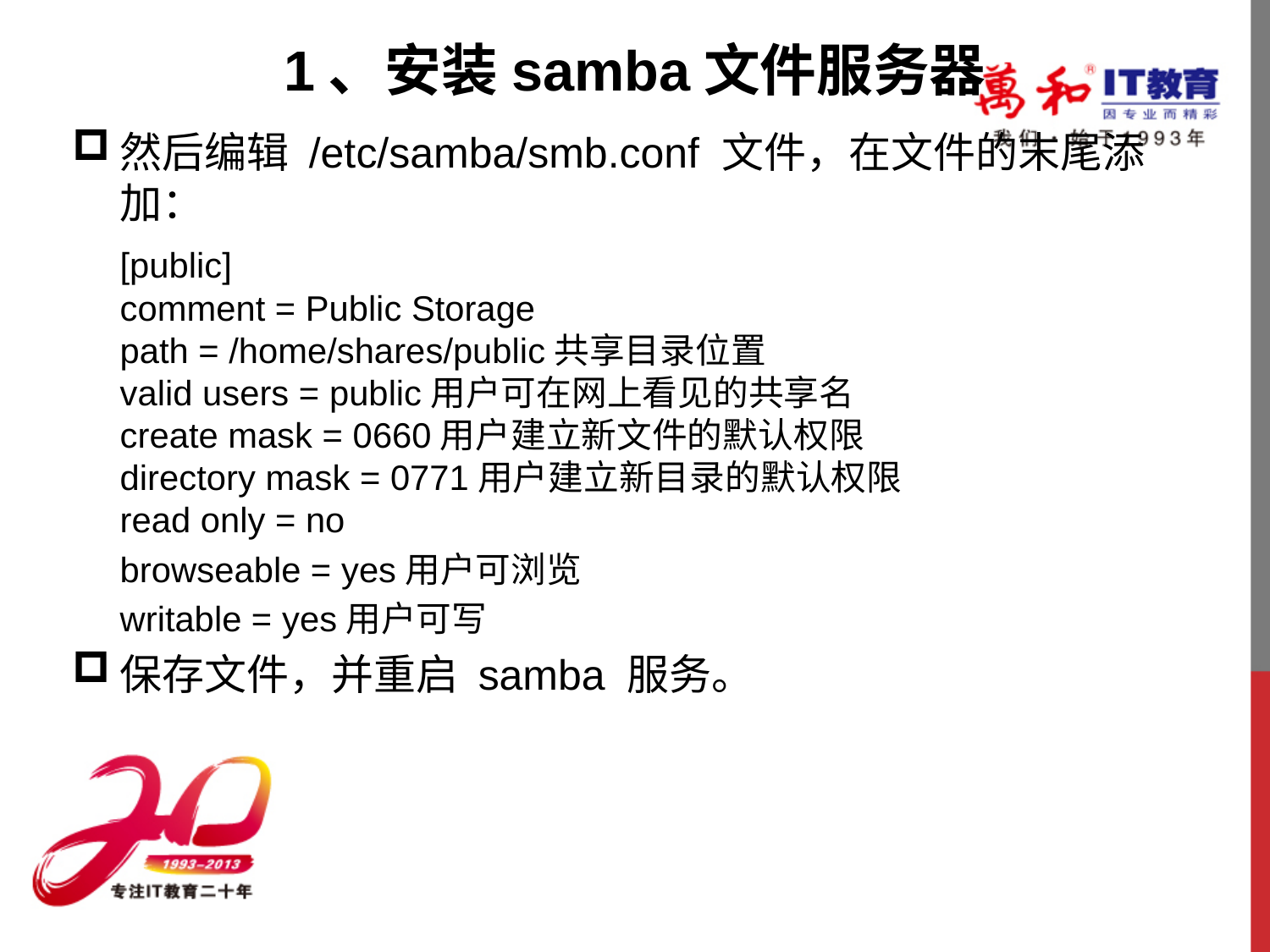

# 1、安装samba文件服务器
然后编辑 /etc/samba/smb.conf 文件，在文件的末尾添加：
	[public]
comment = Public Storage
path = /home/shares/public共享目录位置
valid users = public用户可在网上看见的共享名
create mask = 0660用户建立新文件的默认权限
directory mask = 0771用户建立新目录的默认权限
read only = no
	browseable = yes用户可浏览
	writable = yes用户可写
保存文件，并重启 samba 服务。